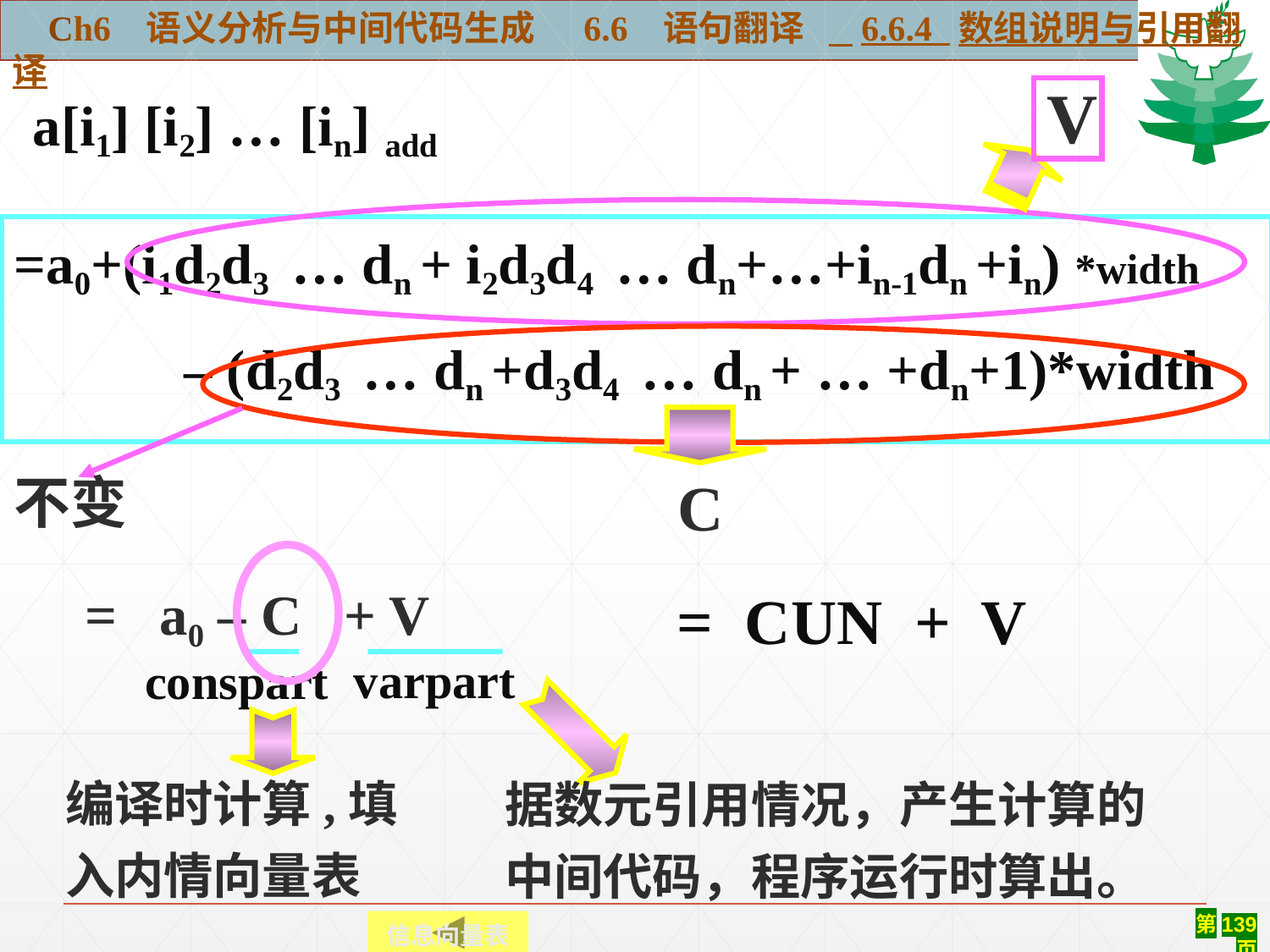

Ch6   语义分析与中间代码生成     6.6   语句翻译      6.6.4  数组说明与引用翻译
a[i1] [i2] … [in] add
V

=a0+(i1d2d3  … dn + i2d3d4  … dn+…+in-1dn +in) *width
            – (d2d3  … dn +d3d4  … dn + … +dn+1)*width

不变

  C

 =   a0 – C   + V
 =  CUN  +  V
varpart

conspart

据数元引用情况，产生计算的
中间代码，程序运行时算出。

编译时计算,填
入内情向量表
信息向量表